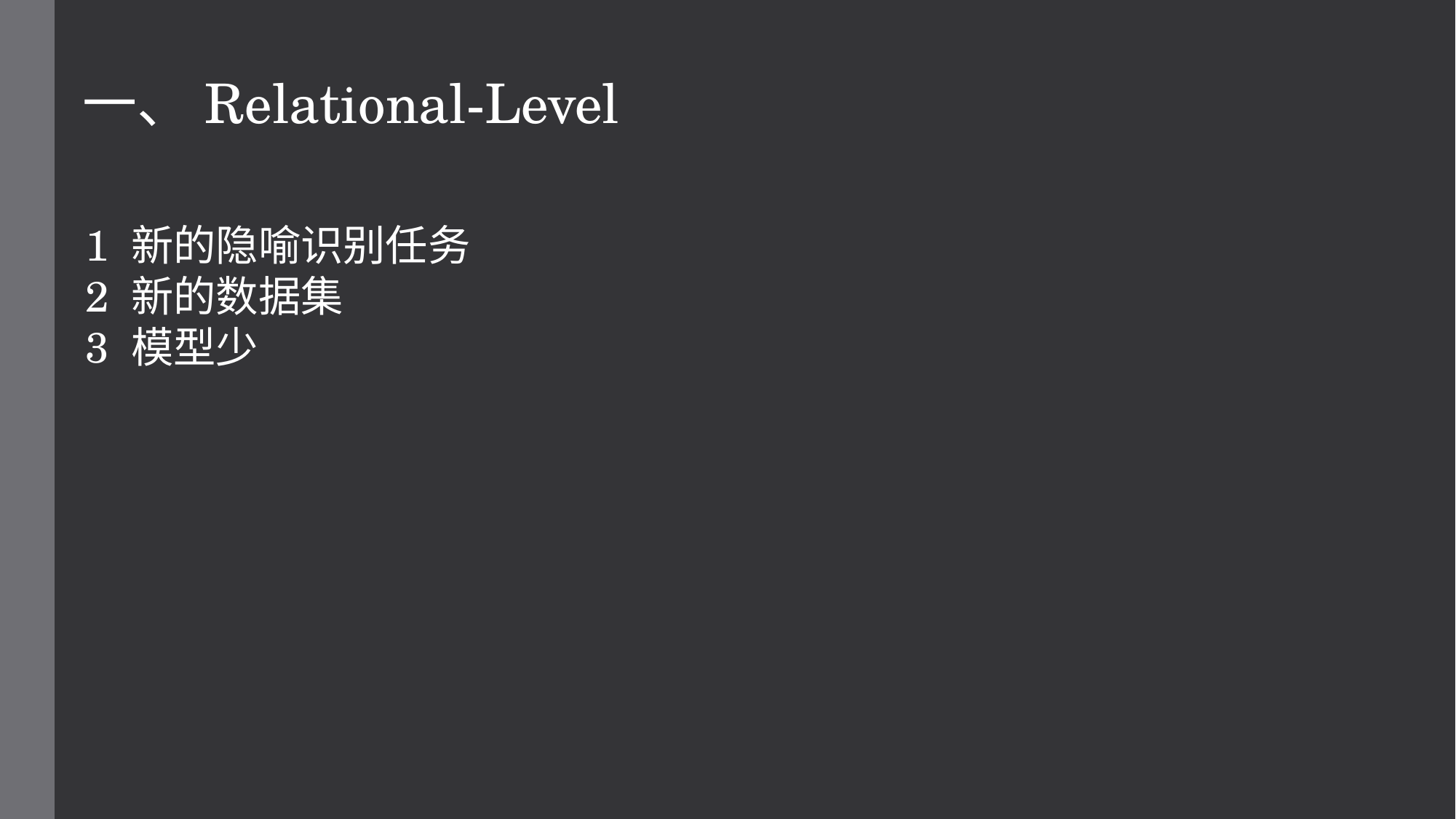

一、Relational-Level
1 新的隐喻识别任务
2 新的数据集
3 模型少